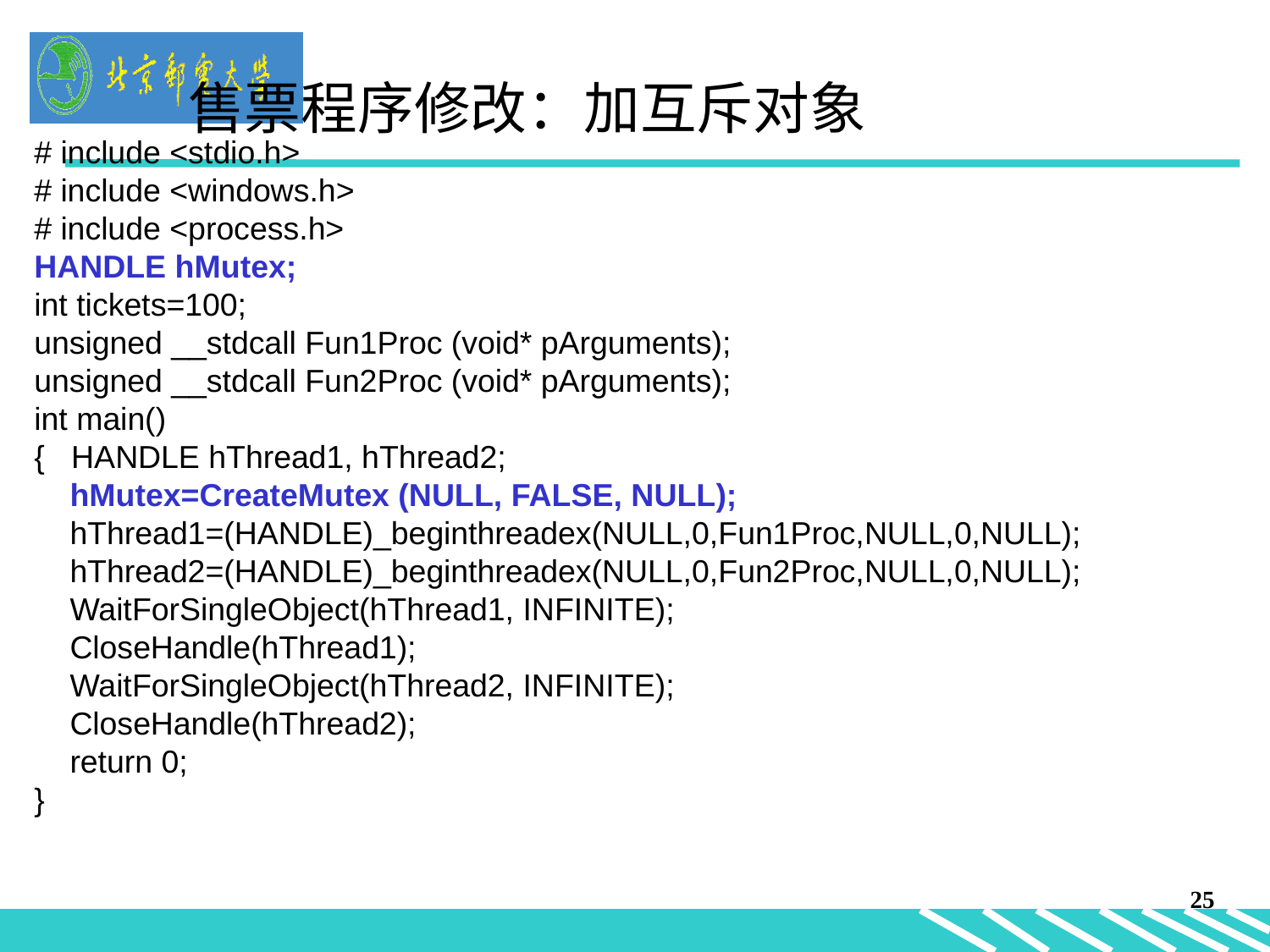

售票程序修改：加互斥对象
# include <stdio.h>
# include <windows.h>
# include <process.h>
HANDLE hMutex;
int tickets=100;
unsigned __stdcall Fun1Proc (void* pArguments);
unsigned __stdcall Fun2Proc (void* pArguments);
int main()
{   HANDLE hThread1, hThread2;
    hMutex=CreateMutex (NULL, FALSE, NULL);
    hThread1=(HANDLE)_beginthreadex(NULL,0,Fun1Proc,NULL,0,NULL);
    hThread2=(HANDLE)_beginthreadex(NULL,0,Fun2Proc,NULL,0,NULL);
    WaitForSingleObject(hThread1, INFINITE);
    CloseHandle(hThread1);
    WaitForSingleObject(hThread2, INFINITE);
    CloseHandle(hThread2);
    return 0;
}
25